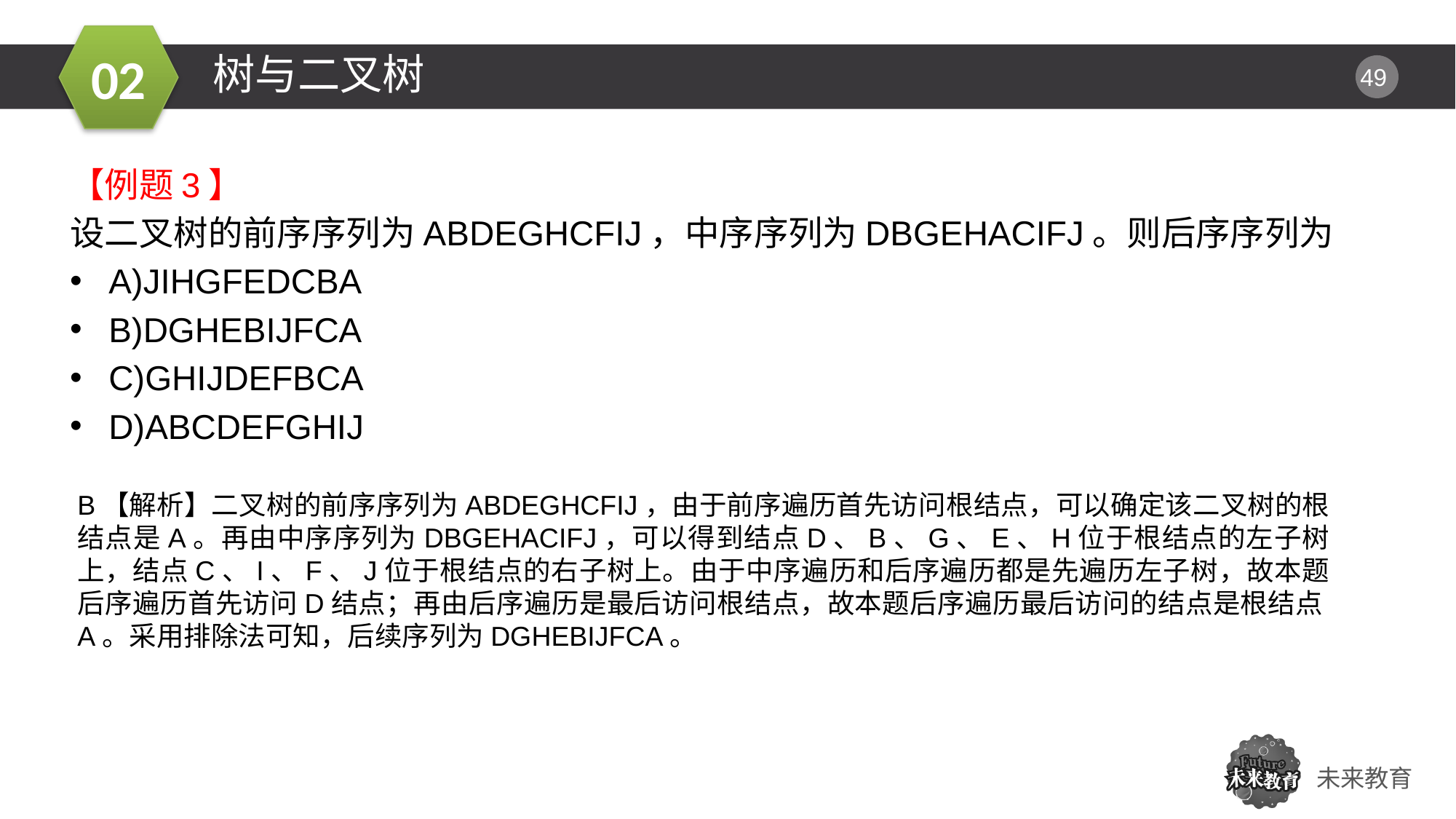

树与二叉树
【例题3】
设二叉树的前序序列为ABDEGHCFIJ，中序序列为DBGEHACIFJ。则后序序列为
A)JIHGFEDCBA
B)DGHEBIJFCA
C)GHIJDEFBCA
D)ABCDEFGHIJ

01
B【解析】二叉树的前序序列为ABDEGHCFIJ，由于前序遍历首先访问根结点，可以确定该二叉树的根结点是A。再由中序序列为DBGEHACIFJ，可以得到结点D、B、G、E、H位于根结点的左子树上，结点C、I、F、J位于根结点的右子树上。由于中序遍历和后序遍历都是先遍历左子树，故本题后序遍历首先访问D结点；再由后序遍历是最后访问根结点，故本题后序遍历最后访问的结点是根结点A。采用排除法可知，后续序列为DGHEBIJFCA。